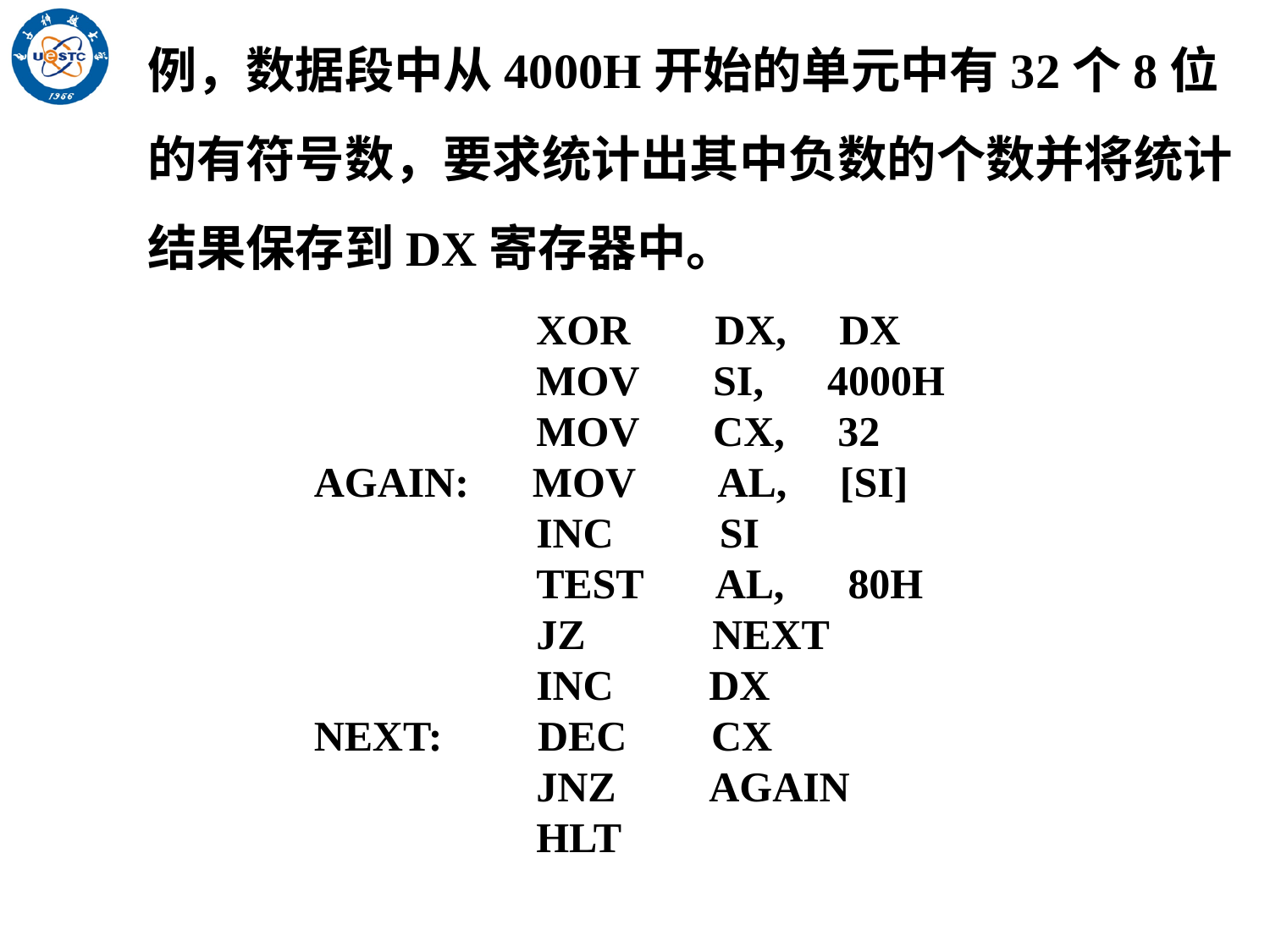

例，数据段中从4000H开始的单元中有32个8位的有符号数，要求统计出其中负数的个数并将统计结果保存到DX寄存器中。
                     XOR        DX,     DX
                     MOV       SI,      4000H
                     MOV       CX,     32
AGAIN:      MOV        AL,     [SI]
                     INC          SI
                     TEST       AL,      80H
                     JZ            NEXT
                     INC         DX
NEXT:         DEC        CX
                     JNZ         AGAIN
                     HLT